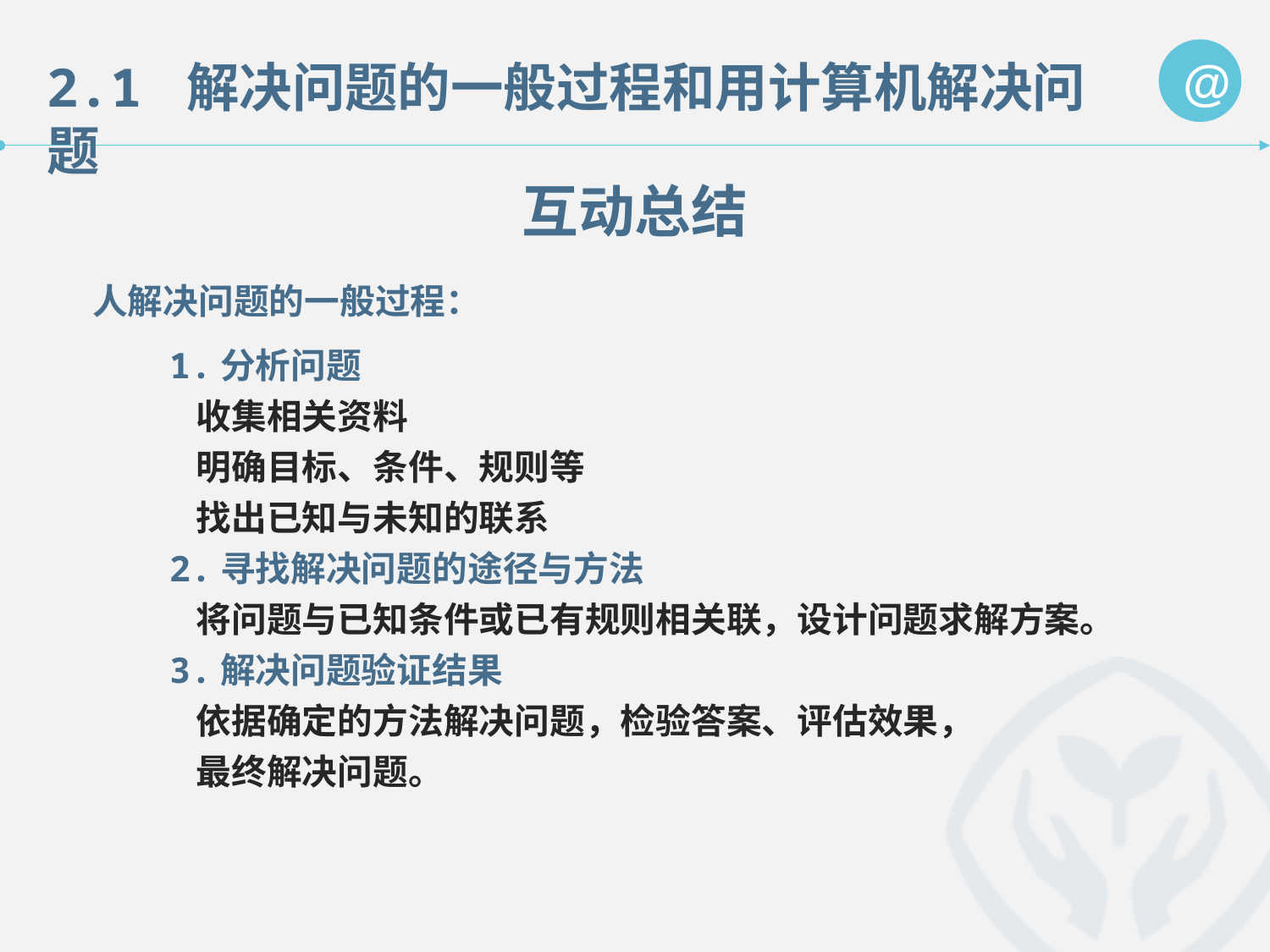

互动总结
人解决问题的一般过程：
　　1.分析问题
　　　收集相关资料
　　　明确目标、条件、规则等
　　　找出已知与未知的联系
　　2.寻找解决问题的途径与方法
　　　将问题与已知条件或已有规则相关联，设计问题求解方案。
　　3.解决问题验证结果
　　　依据确定的方法解决问题，检验答案、评估效果，
　　　最终解决问题。